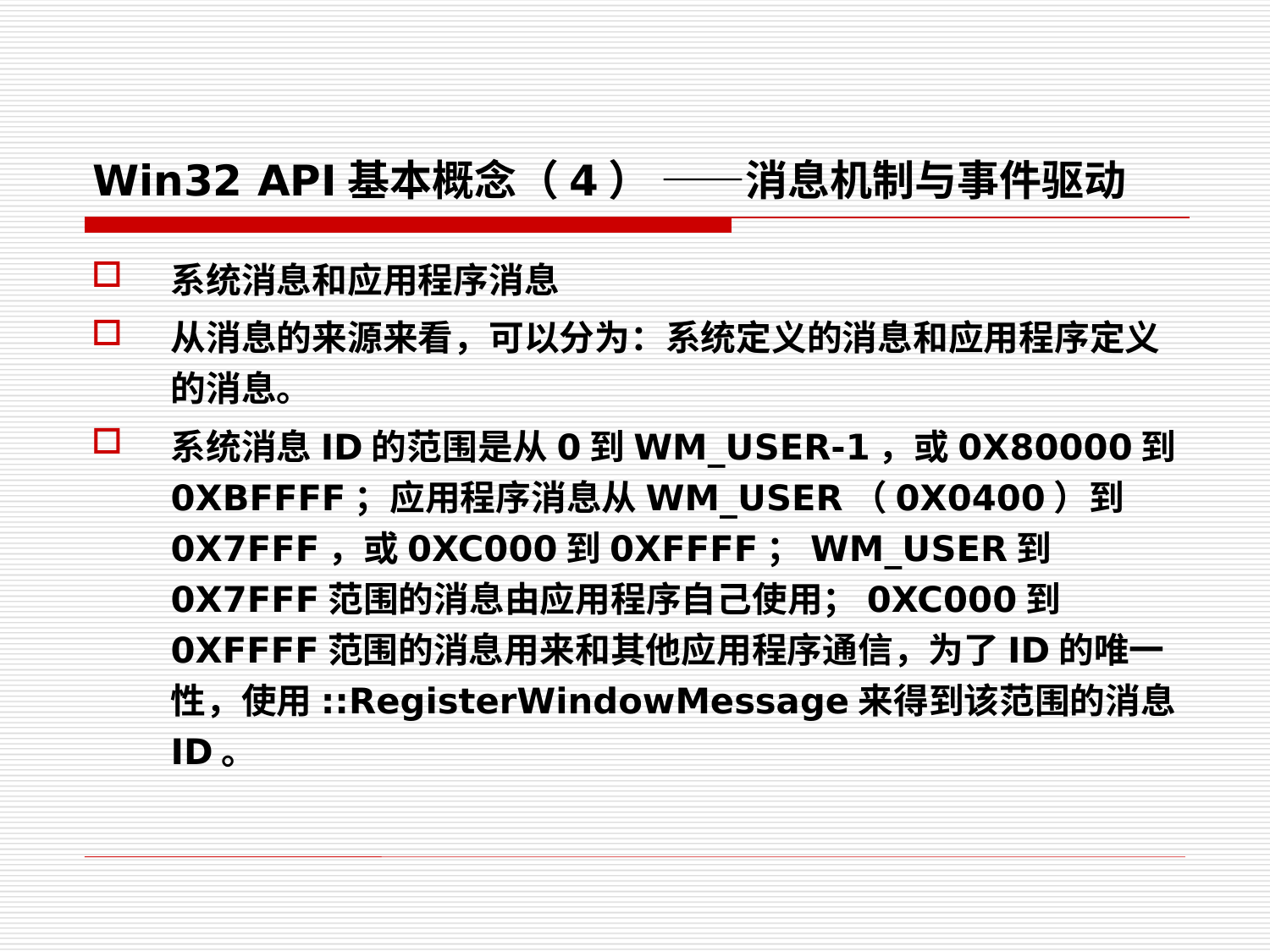

# Win32 API基本概念（4） ——消息机制与事件驱动
系统消息和应用程序消息
从消息的来源来看，可以分为：系统定义的消息和应用程序定义的消息。
系统消息ID的范围是从0到WM_USER-1，或0X80000到0XBFFFF；应用程序消息从WM_USER（0X0400）到0X7FFF，或0XC000到0XFFFF；WM_USER到0X7FFF范围的消息由应用程序自己使用；0XC000到0XFFFF范围的消息用来和其他应用程序通信，为了ID的唯一性，使用::RegisterWindowMessage来得到该范围的消息ID。